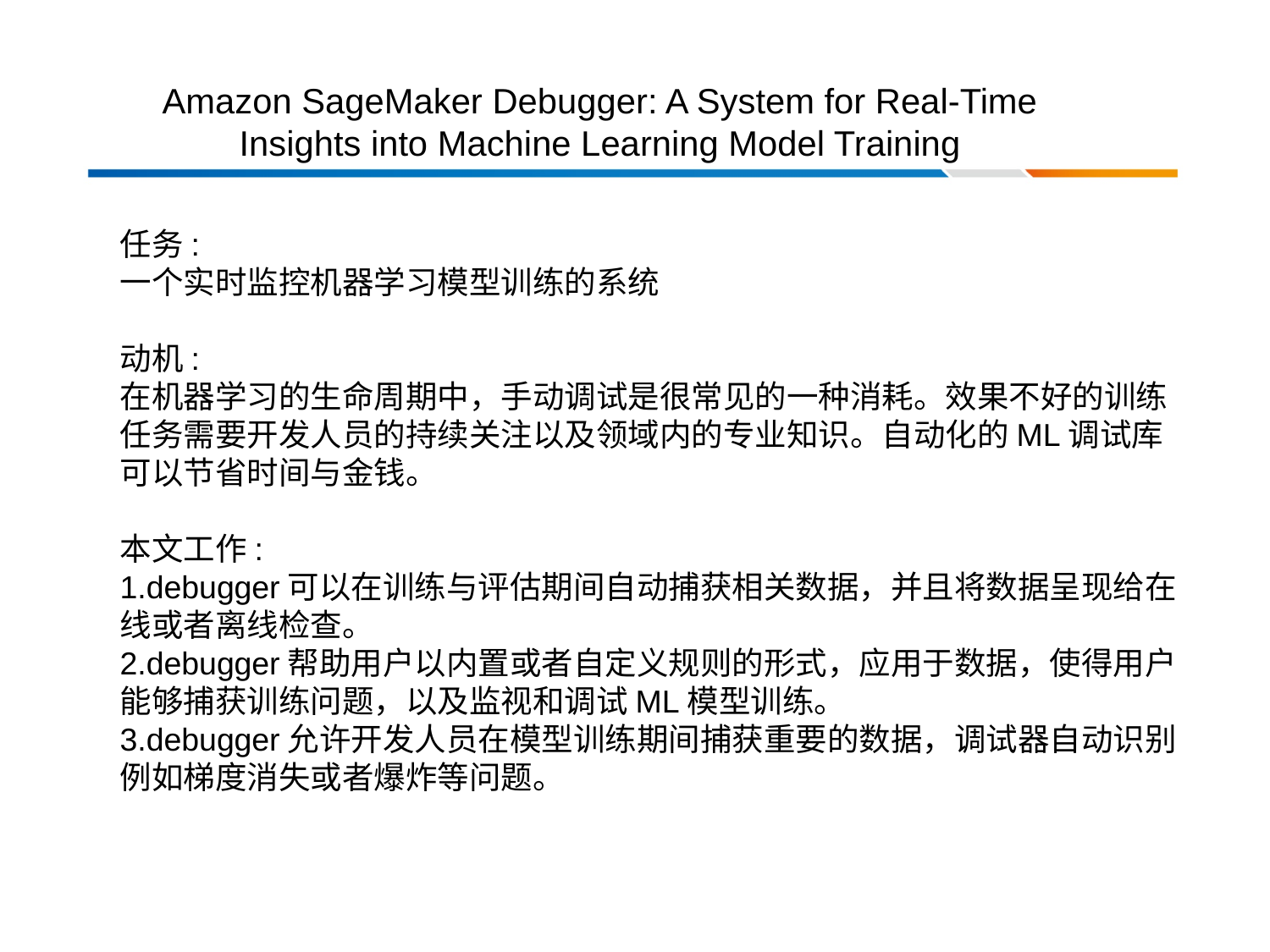

# Amazon SageMaker Debugger: A System for Real-Time Insights into Machine Learning Model Training
任务:
一个实时监控机器学习模型训练的系统

动机:
在机器学习的生命周期中，手动调试是很常见的一种消耗。效果不好的训练任务需要开发人员的持续关注以及领域内的专业知识。自动化的ML调试库可以节省时间与金钱。

本文工作:
1.debugger可以在训练与评估期间自动捕获相关数据，并且将数据呈现给在线或者离线检查。
2.debugger帮助用户以内置或者自定义规则的形式，应用于数据，使得用户能够捕获训练问题，以及监视和调试ML模型训练。
3.debugger允许开发人员在模型训练期间捕获重要的数据，调试器自动识别例如梯度消失或者爆炸等问题。